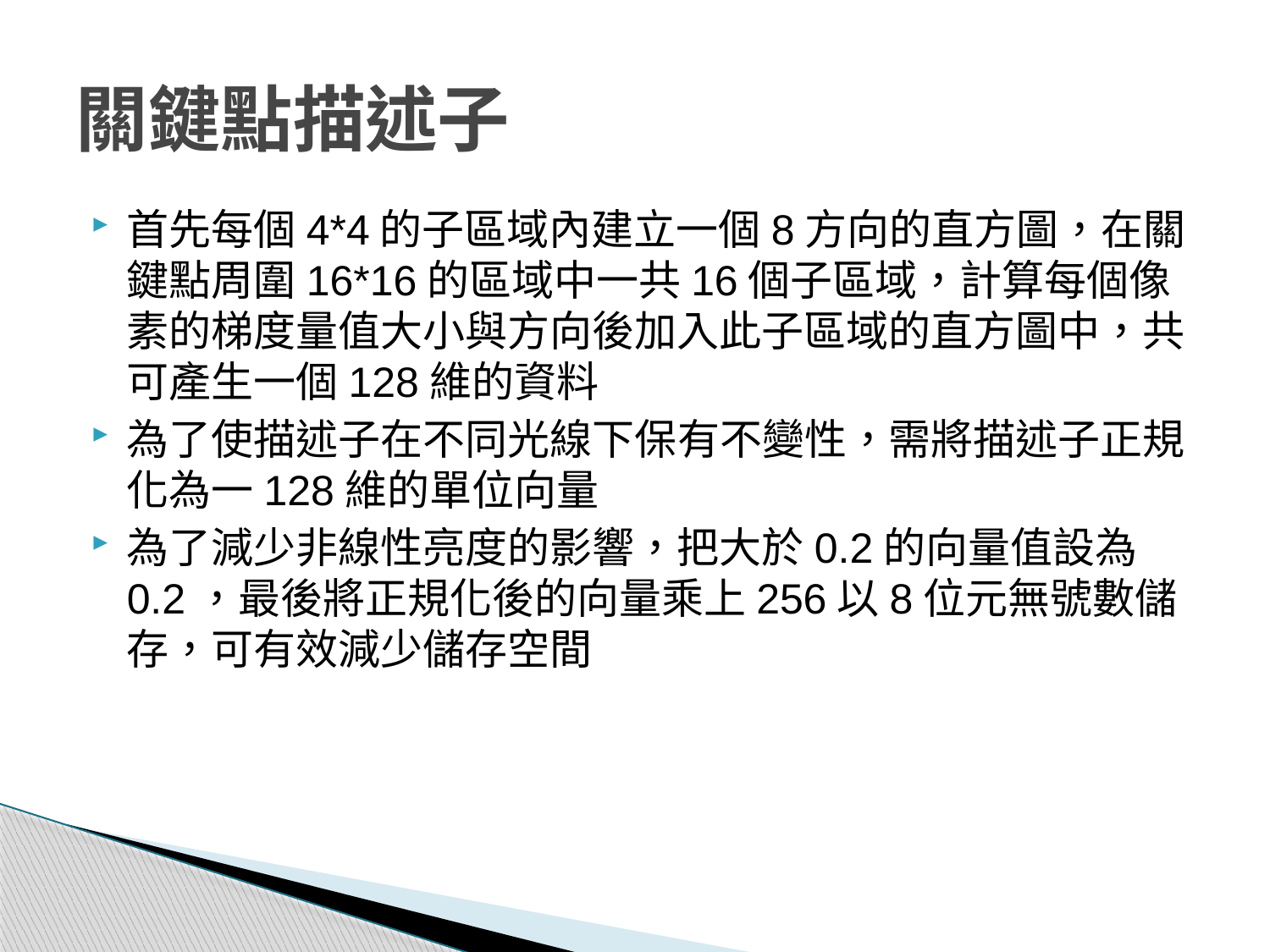

# 關鍵點描述子
首先每個4*4的子區域內建立一個8方向的直方圖，在關鍵點周圍16*16的區域中一共16個子區域，計算每個像素的梯度量值大小與方向後加入此子區域的直方圖中，共可產生一個128維的資料
為了使描述子在不同光線下保有不變性，需將描述子正規化為一128維的單位向量
為了減少非線性亮度的影響，把大於0.2的向量值設為0.2，最後將正規化後的向量乘上256以8位元無號數儲存，可有效減少儲存空間